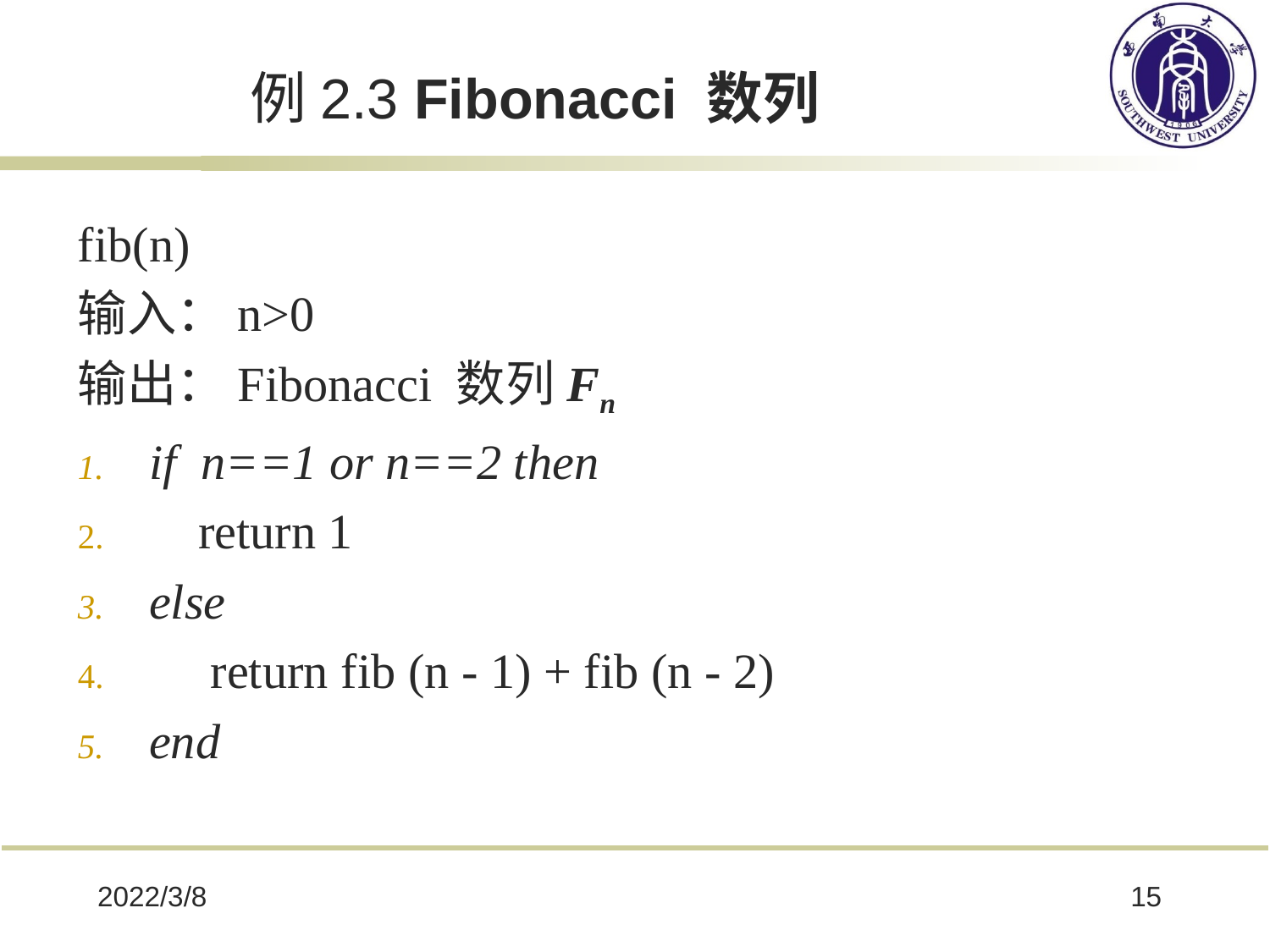

# 例2.3 Fibonacci 数列
fib(n)
输入：n>0
输出：Fibonacci 数列Fn
if  n==1 or n==2 then
    return 1
else
     return fib (n - 1) + fib (n - 2)
end
2022/3/8
15